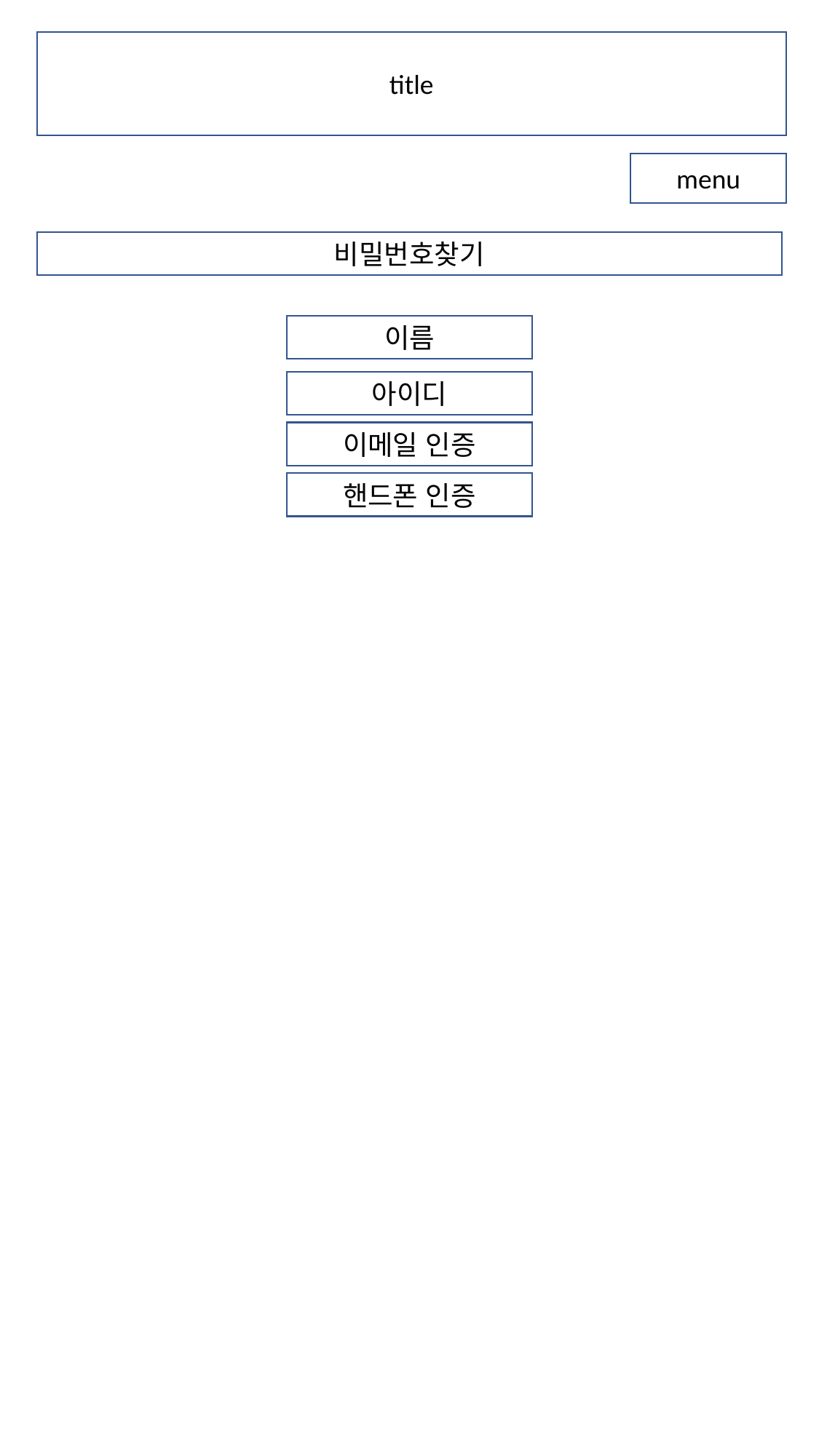

title
menu
비밀번호찾기
이름
아이디
이메일 인증
핸드폰 인증